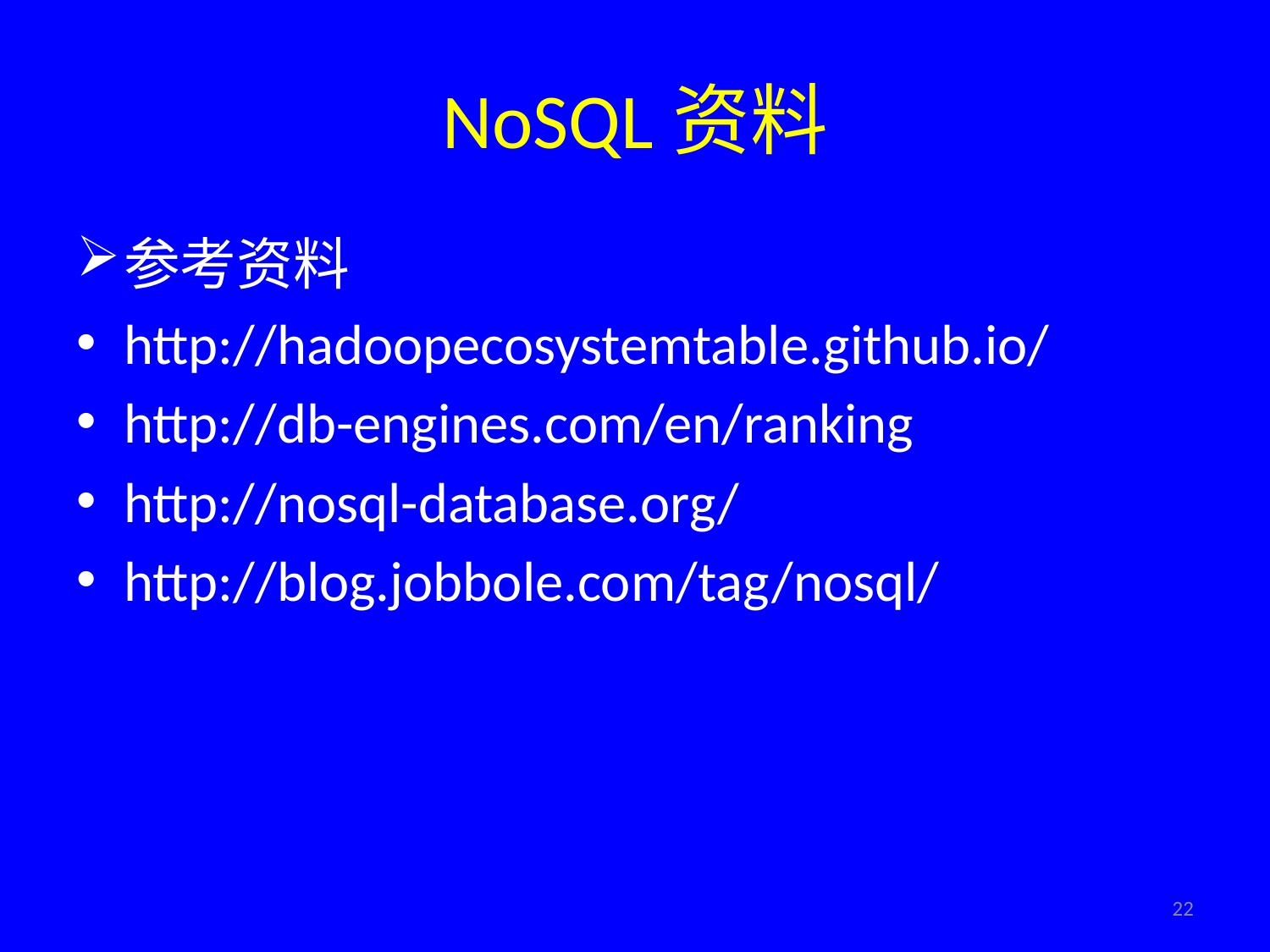

# NoSQL资料
参考资料
http://hadoopecosystemtable.github.io/
http://db-engines.com/en/ranking
http://nosql-database.org/
http://blog.jobbole.com/tag/nosql/
22